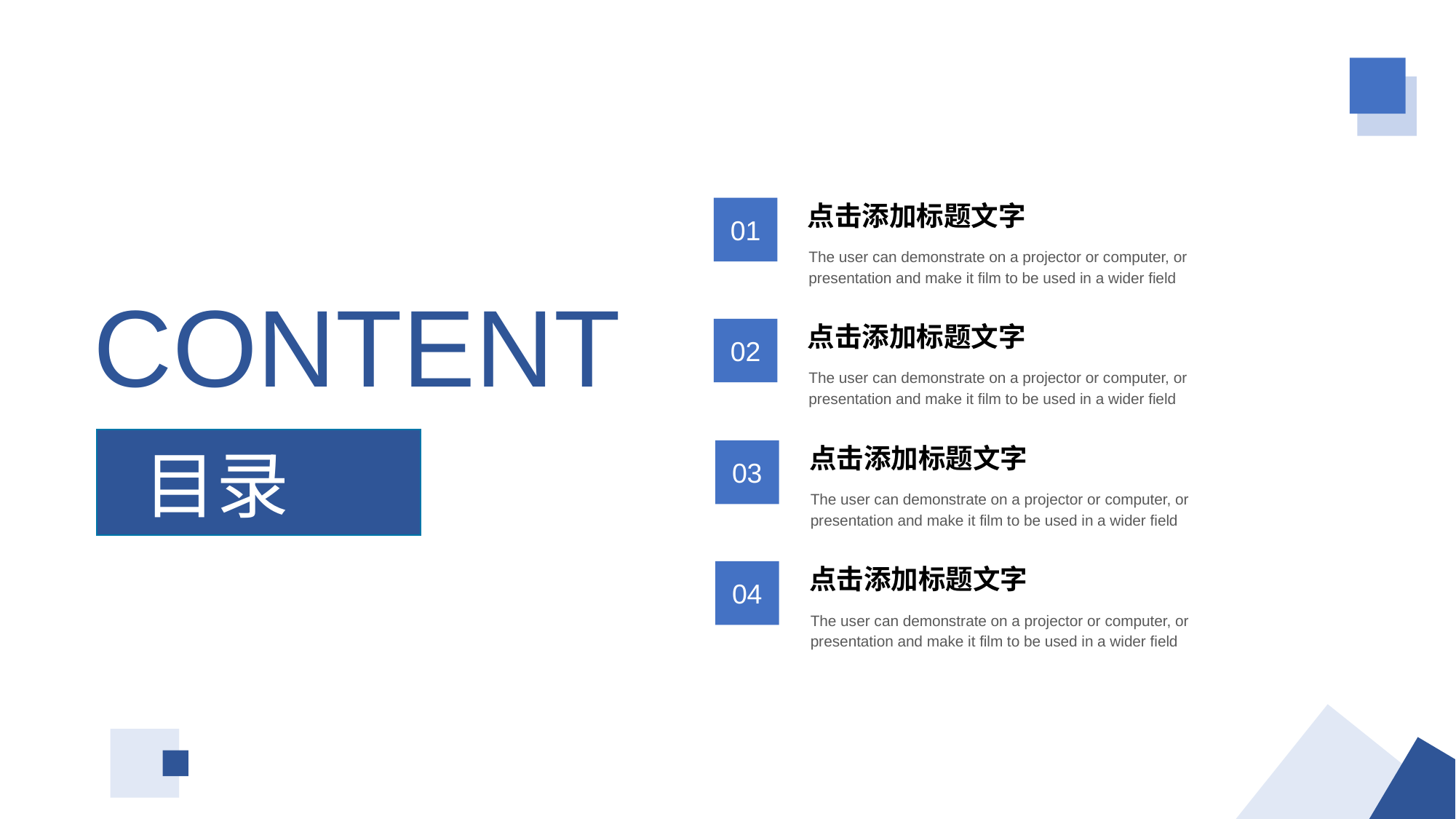

https://www.ypppt.com/
点击添加标题文字
01
The user can demonstrate on a projector or computer, or presentation and make it film to be used in a wider field
CONTENT
点击添加标题文字
02
The user can demonstrate on a projector or computer, or presentation and make it film to be used in a wider field

目录
点击添加标题文字
03
The user can demonstrate on a projector or computer, or presentation and make it film to be used in a wider field
点击添加标题文字
04
The user can demonstrate on a projector or computer, or presentation and make it film to be used in a wider field